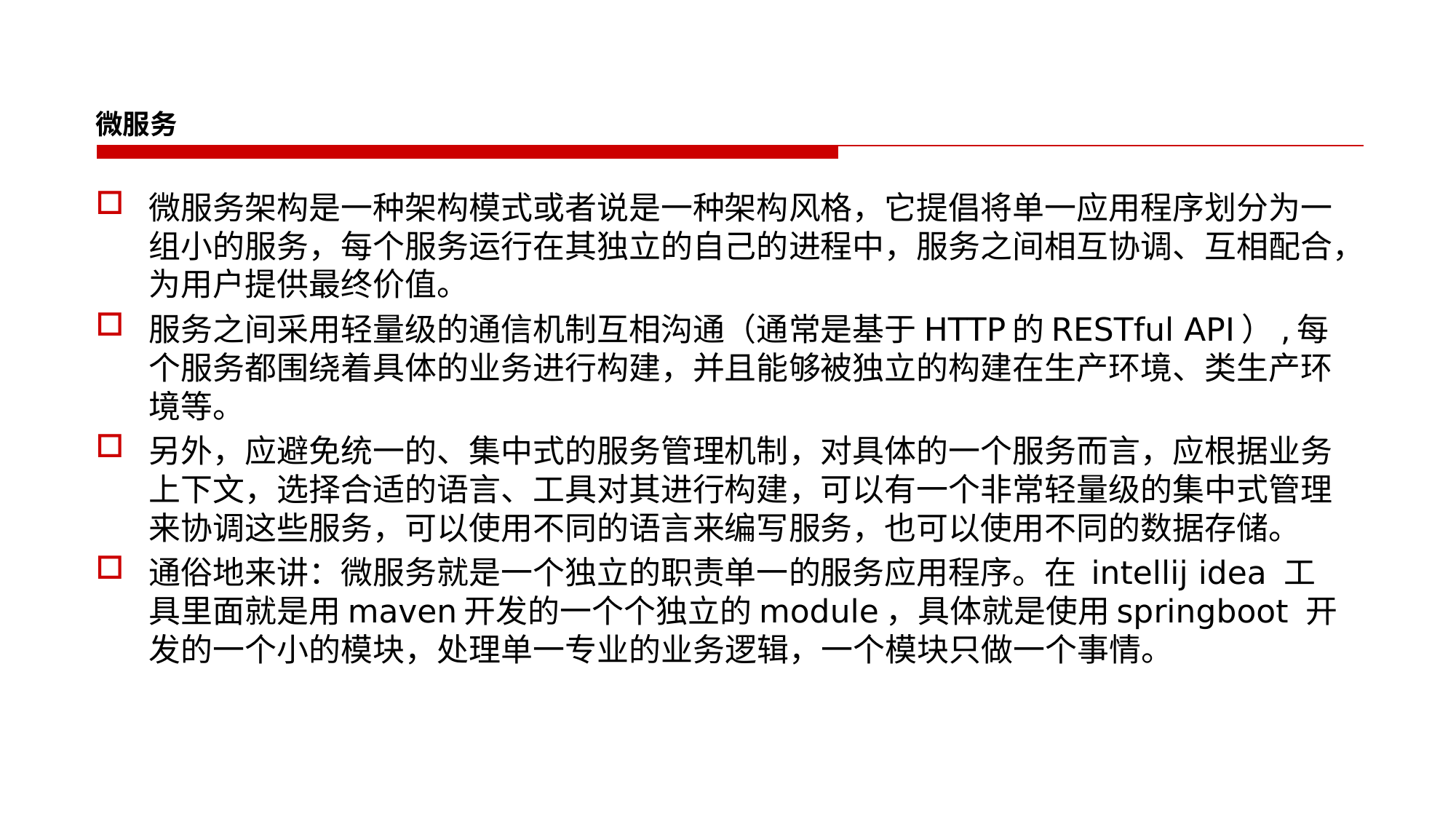

# 微服务
微服务架构是一种架构模式或者说是一种架构风格，它提倡将单一应用程序划分为一组小的服务，每个服务运行在其独立的自己的进程中，服务之间相互协调、互相配合，为用户提供最终价值。
服务之间采用轻量级的通信机制互相沟通（通常是基于HTTP的RESTful API）,每个服务都围绕着具体的业务进行构建，并且能够被独立的构建在生产环境、类生产环境等。
另外，应避免统一的、集中式的服务管理机制，对具体的一个服务而言，应根据业务上下文，选择合适的语言、工具对其进行构建，可以有一个非常轻量级的集中式管理来协调这些服务，可以使用不同的语言来编写服务，也可以使用不同的数据存储。
通俗地来讲：微服务就是一个独立的职责单一的服务应用程序。在 intellij idea 工具里面就是用maven开发的一个个独立的module，具体就是使用springboot 开发的一个小的模块，处理单一专业的业务逻辑，一个模块只做一个事情。